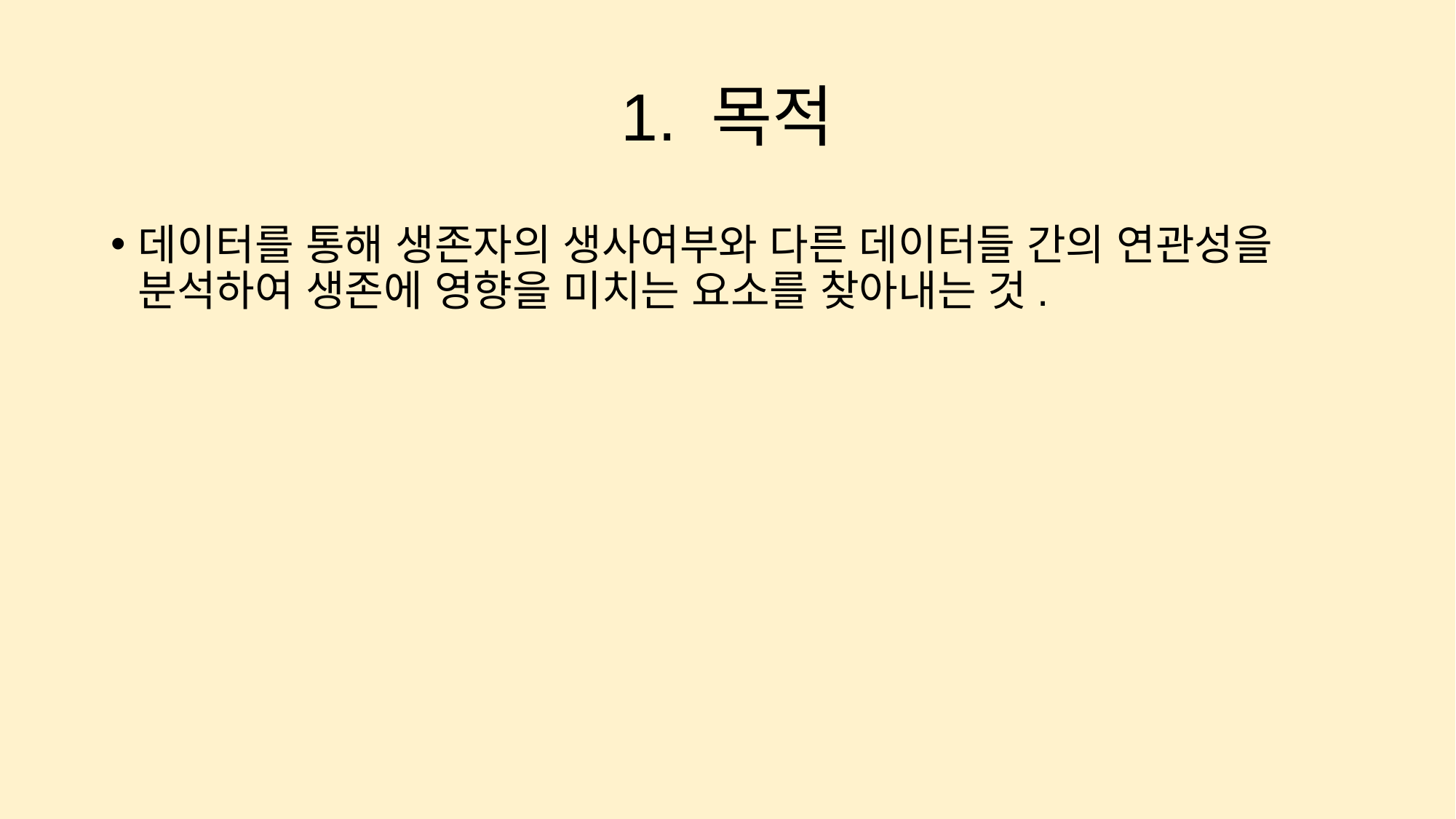

# 1. 목적
데이터를 통해 생존자의 생사여부와 다른 데이터들 간의 연관성을 분석하여 생존에 영향을 미치는 요소를 찾아내는 것.